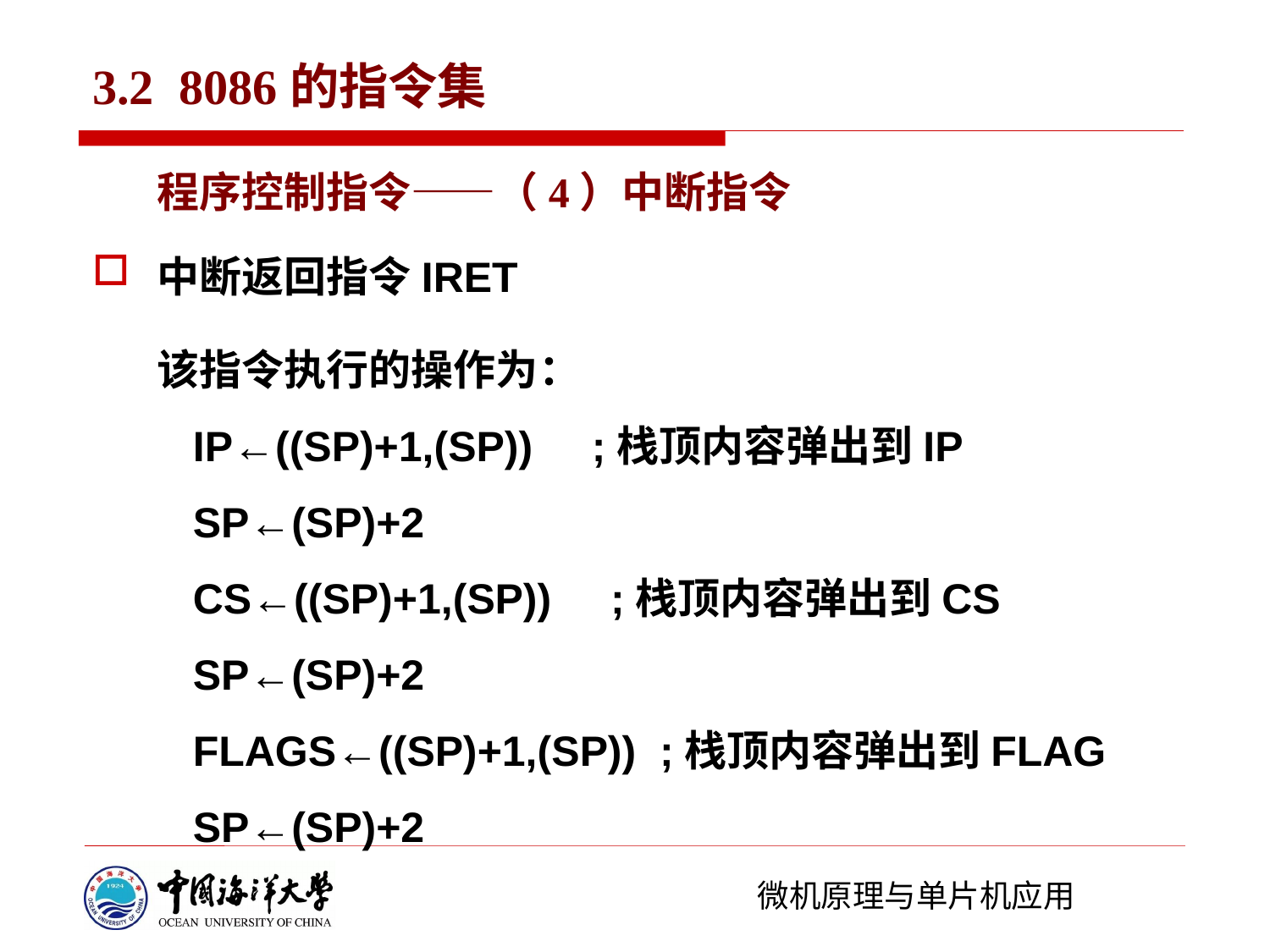

# 3.2  8086的指令集
程序控制指令——（4）中断指令
中断返回指令IRET
该指令执行的操作为：
   IP←((SP)+1,(SP))     ;栈顶内容弹出到IP
   SP←(SP)+2
   CS←((SP)+1,(SP))     ;栈顶内容弹出到CS
   SP←(SP)+2
   FLAGS←((SP)+1,(SP))  ;栈顶内容弹出到FLAG
   SP←(SP)+2